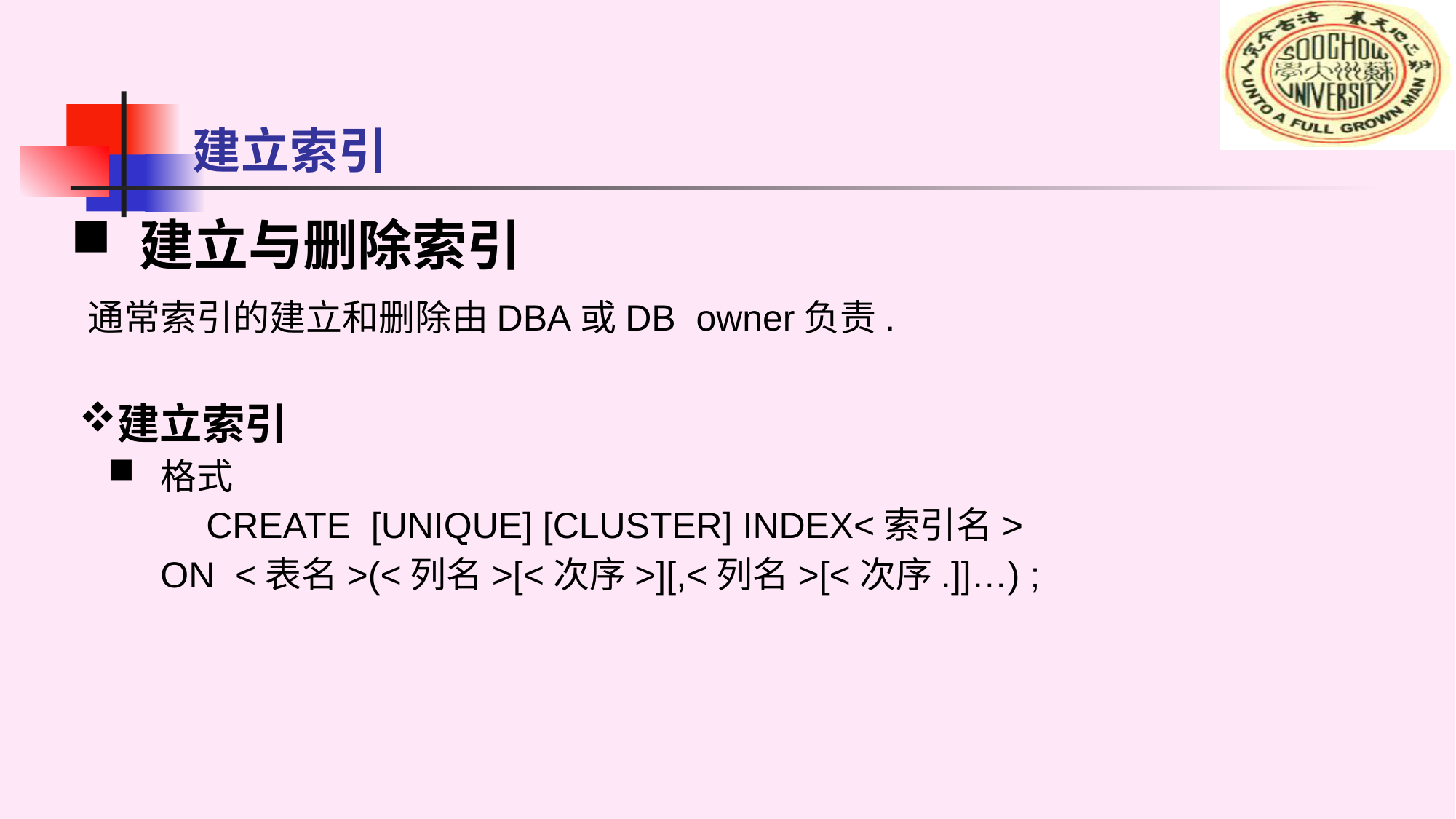

建立索引
建立与删除索引
 通常索引的建立和删除由DBA或DB  owner负责.
建立索引
  格式
              CREATE  [UNIQUE] [CLUSTER] INDEX<索引名>
        ON  <表名>(<列名>[<次序>][,<列名>[<次序.]]…) ;